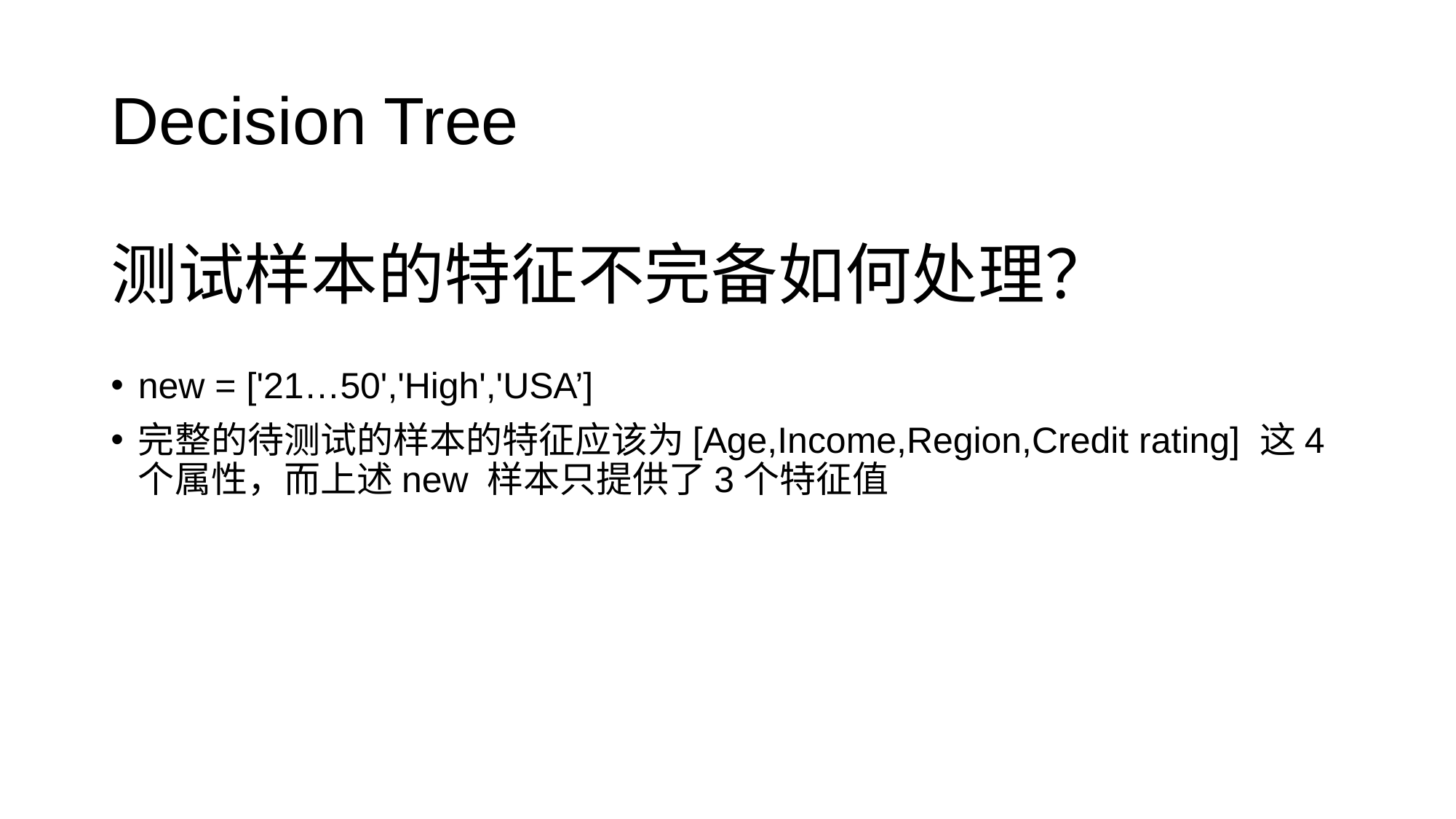

Decision Tree
# 测试样本的特征不完备如何处理？
new = ['21…50','High','USA’]
完整的待测试的样本的特征应该为[Age,Income,Region,Credit rating] 这4个属性，而上述new 样本只提供了3个特征值